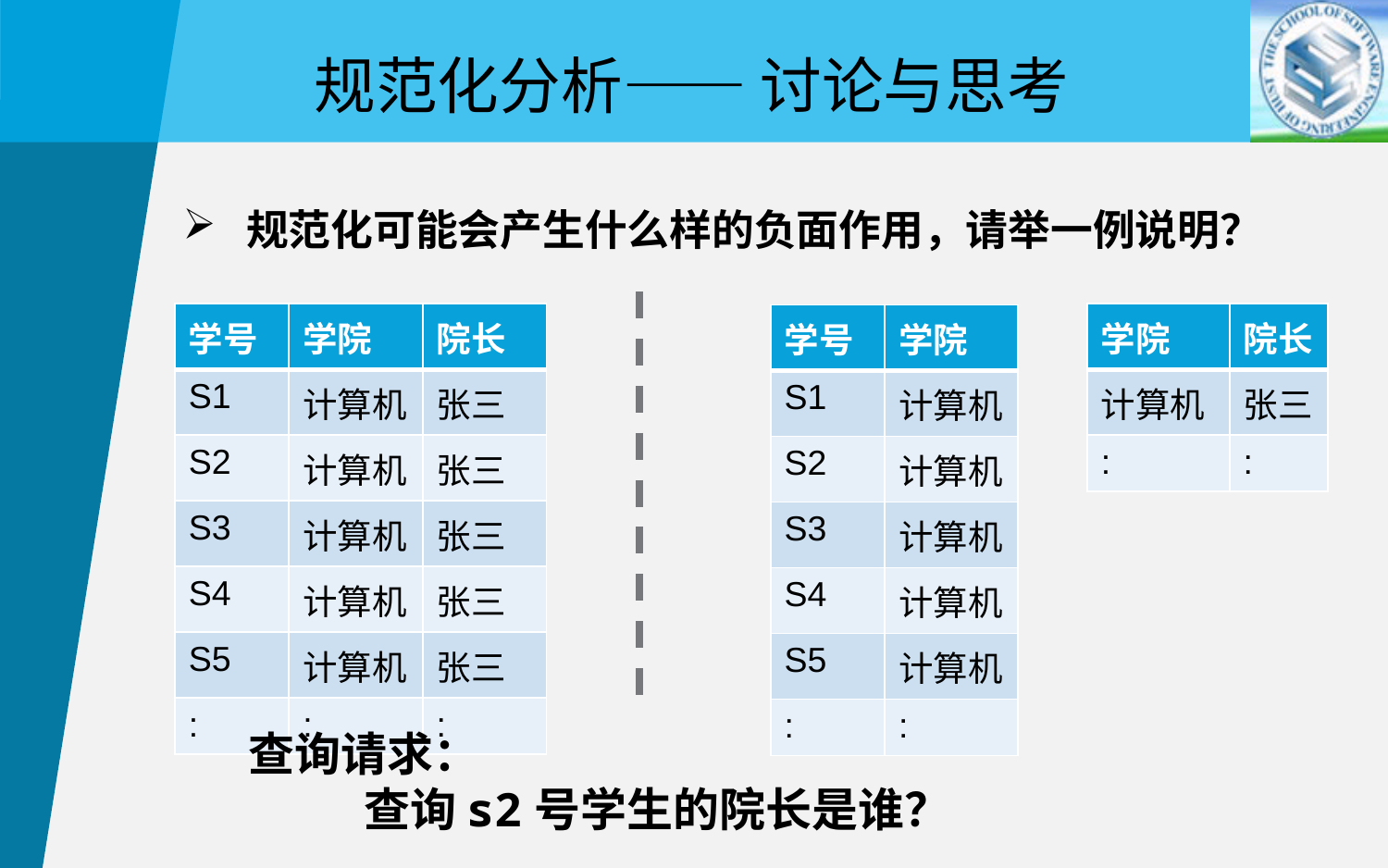

规范化分析—— 讨论与思考
  规范化可能会产生什么样的负面作用，请举一例说明？
| 学号 | 学院 | 院长 |
| --- | --- | --- |
| S1 | 计算机 | 张三 |
| S2 | 计算机 | 张三 |
| S3 | 计算机 | 张三 |
| S4 | 计算机 | 张三 |
| S5 | 计算机 | 张三 |
| : | : | : |
| 学院 | 院长 |
| --- | --- |
| 计算机 | 张三 |
| : | : |
| 学号 | 学院 |
| --- | --- |
| S1 | 计算机 |
| S2 | 计算机 |
| S3 | 计算机 |
| S4 | 计算机 |
| S5 | 计算机 |
| : | : |
查询请求：
          查询s2号学生的院长是谁？